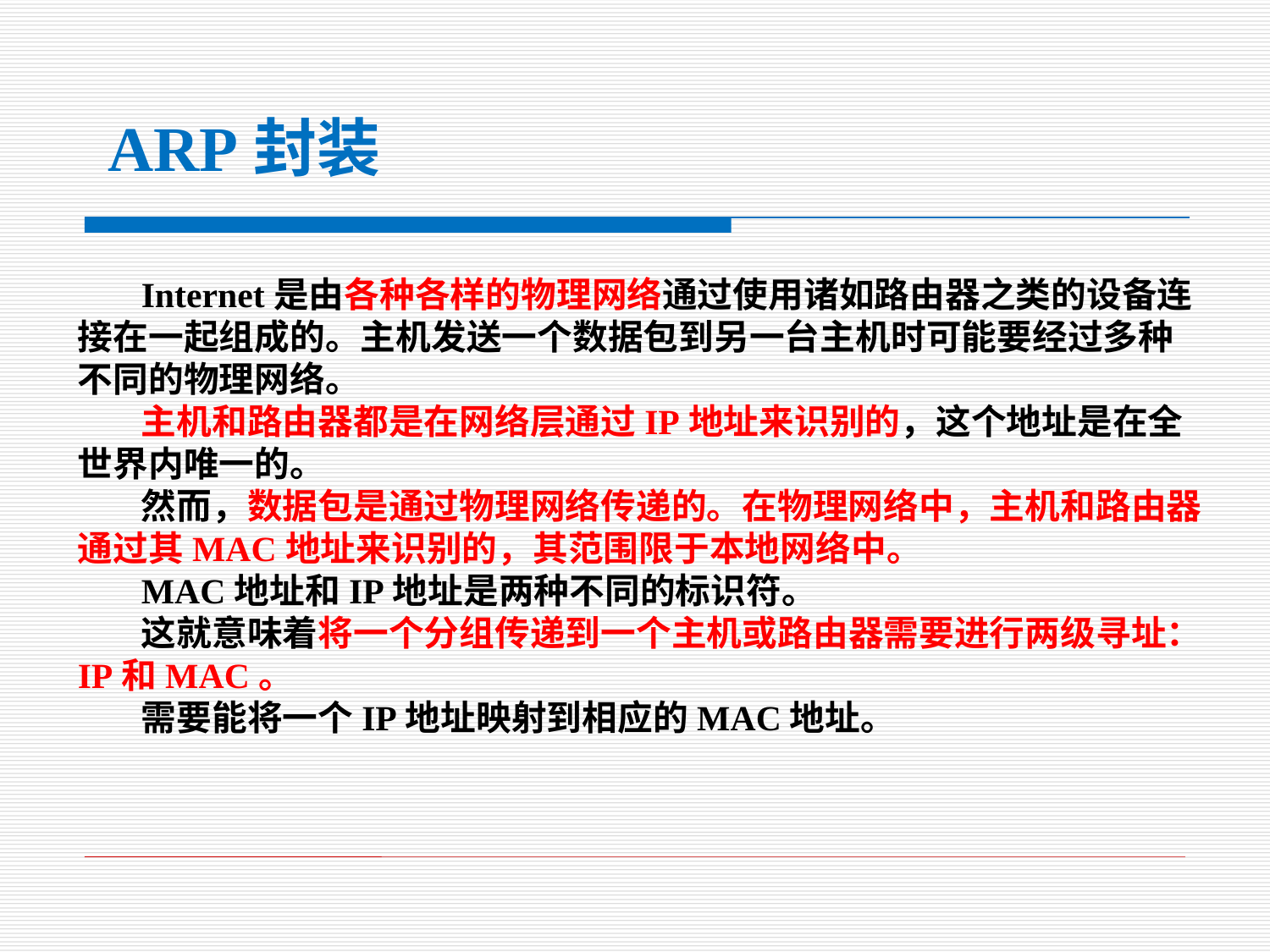

# ARP封装
Internet是由各种各样的物理网络通过使用诸如路由器之类的设备连接在一起组成的。主机发送一个数据包到另一台主机时可能要经过多种不同的物理网络。
主机和路由器都是在网络层通过IP地址来识别的，这个地址是在全世界内唯一的。
然而，数据包是通过物理网络传递的。在物理网络中，主机和路由器通过其MAC地址来识别的，其范围限于本地网络中。
MAC地址和IP地址是两种不同的标识符。
这就意味着将一个分组传递到一个主机或路由器需要进行两级寻址：IP和MAC。
需要能将一个IP地址映射到相应的MAC地址。